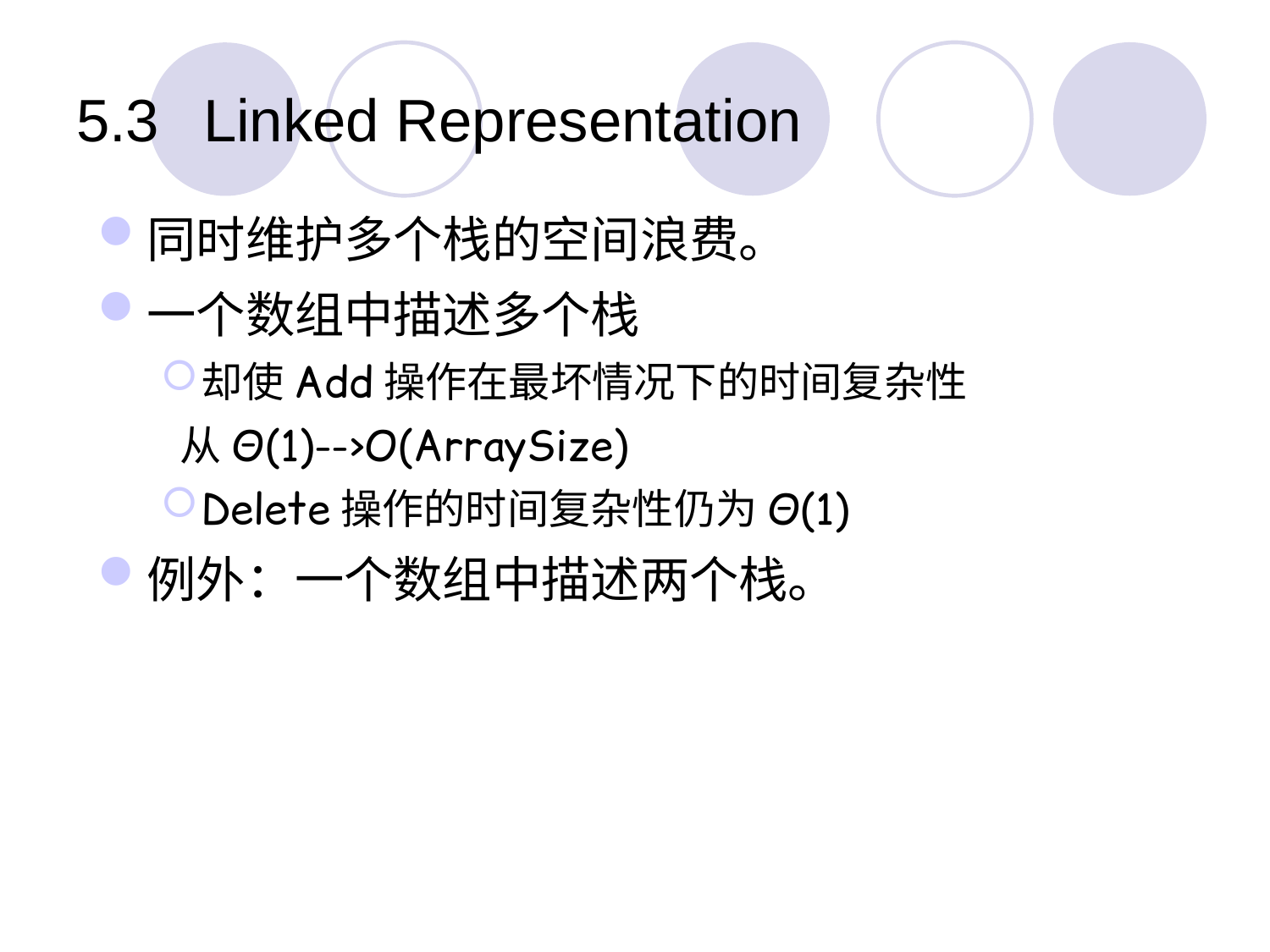

# 5.3	Linked Representation
同时维护多个栈的空间浪费。
一个数组中描述多个栈
却使Add操作在最坏情况下的时间复杂性
 从Θ(1)-->O(ArraySize)
Delete操作的时间复杂性仍为Θ(1)
例外：一个数组中描述两个栈。

12